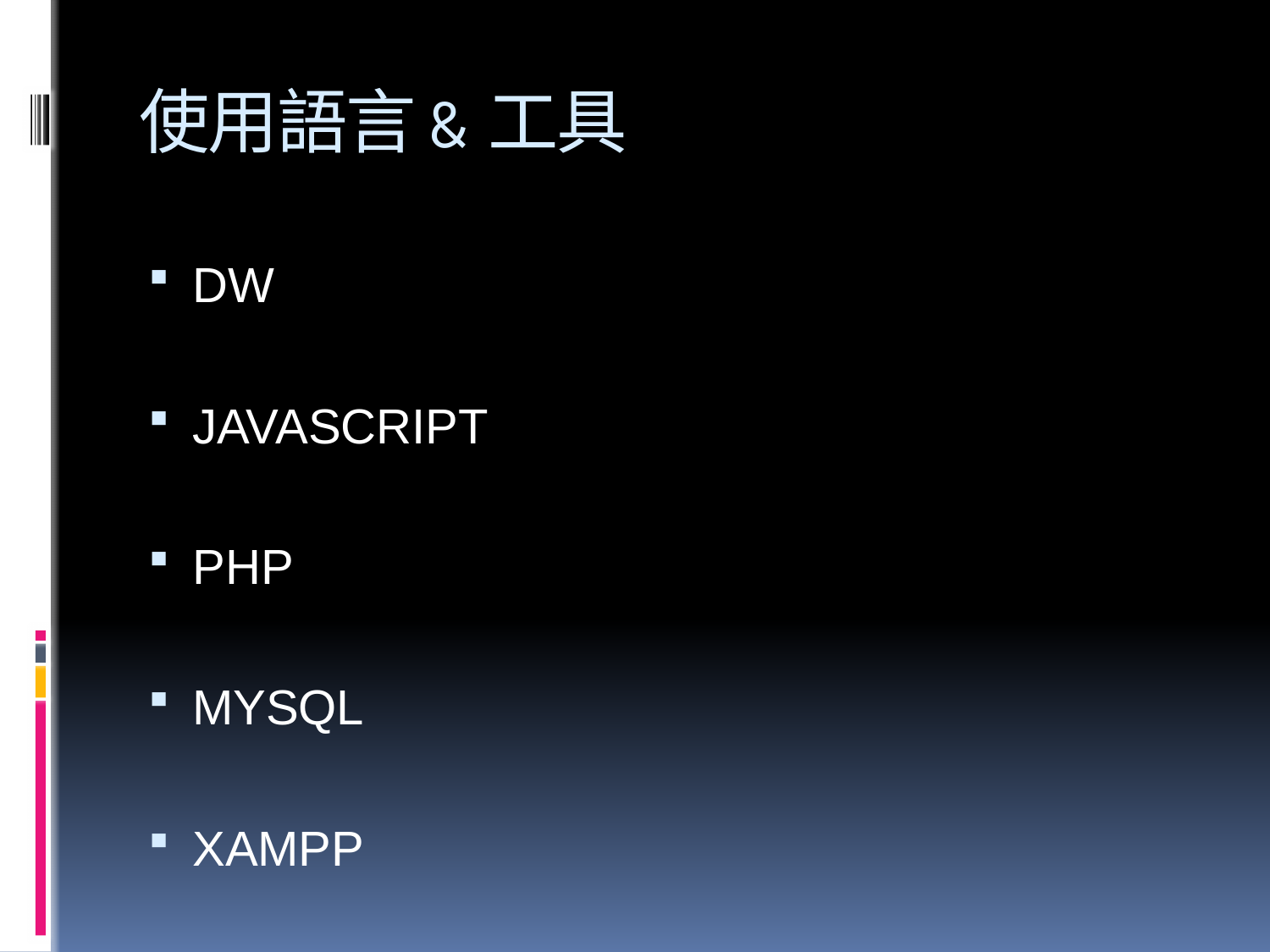

# 使用語言&工具
DW

JAVASCRIPT

PHP

MYSQL

XAMPP